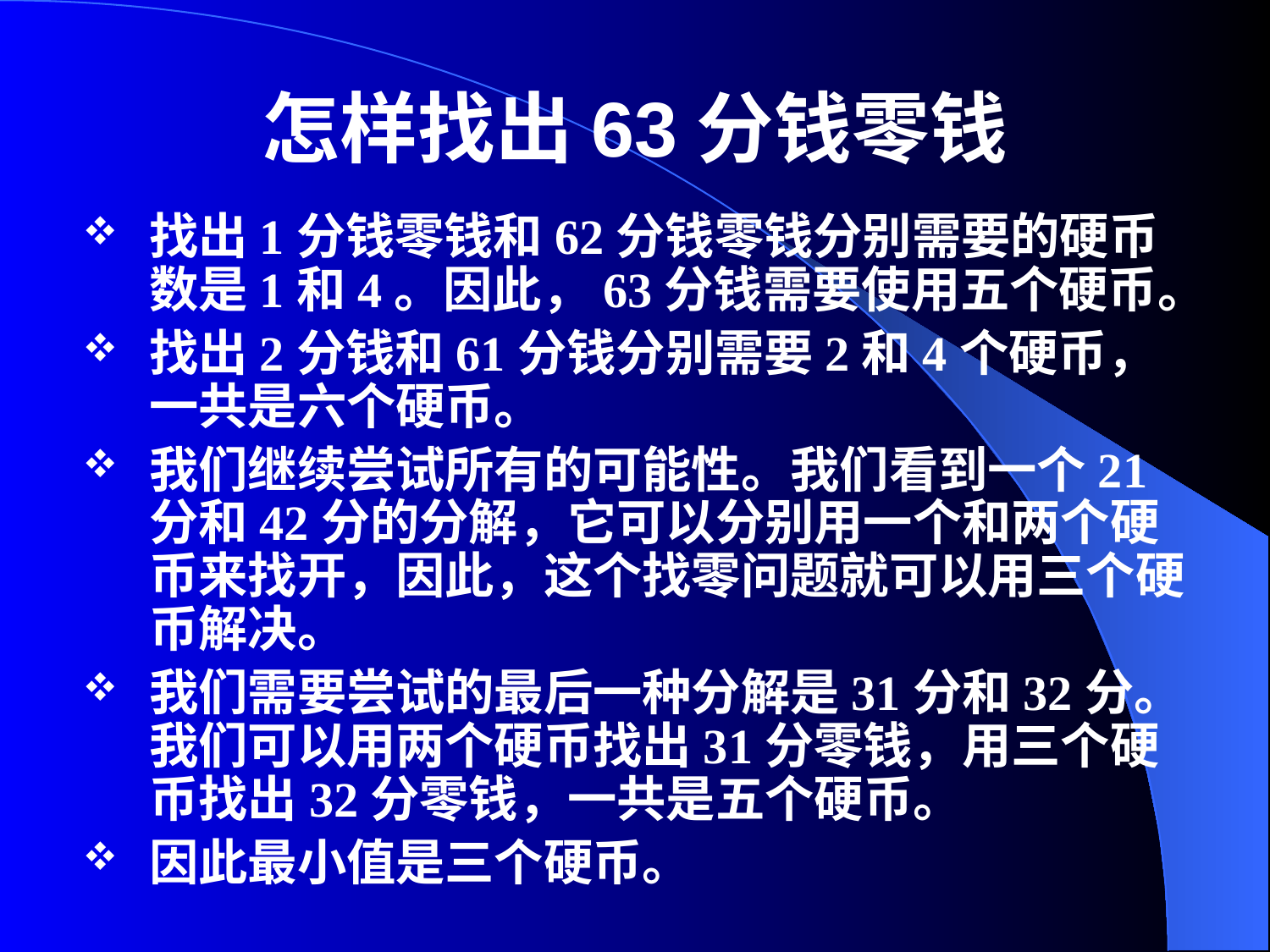

# 怎样找出63分钱零钱
找出1分钱零钱和62分钱零钱分别需要的硬币数是1和4。因此，63分钱需要使用五个硬币。
找出2分钱和61分钱分别需要2和4个硬币，一共是六个硬币。
我们继续尝试所有的可能性。我们看到一个21分和42分的分解，它可以分别用一个和两个硬币来找开，因此，这个找零问题就可以用三个硬币解决。
我们需要尝试的最后一种分解是31分和32分。我们可以用两个硬币找出31分零钱，用三个硬币找出32分零钱，一共是五个硬币。
因此最小值是三个硬币。